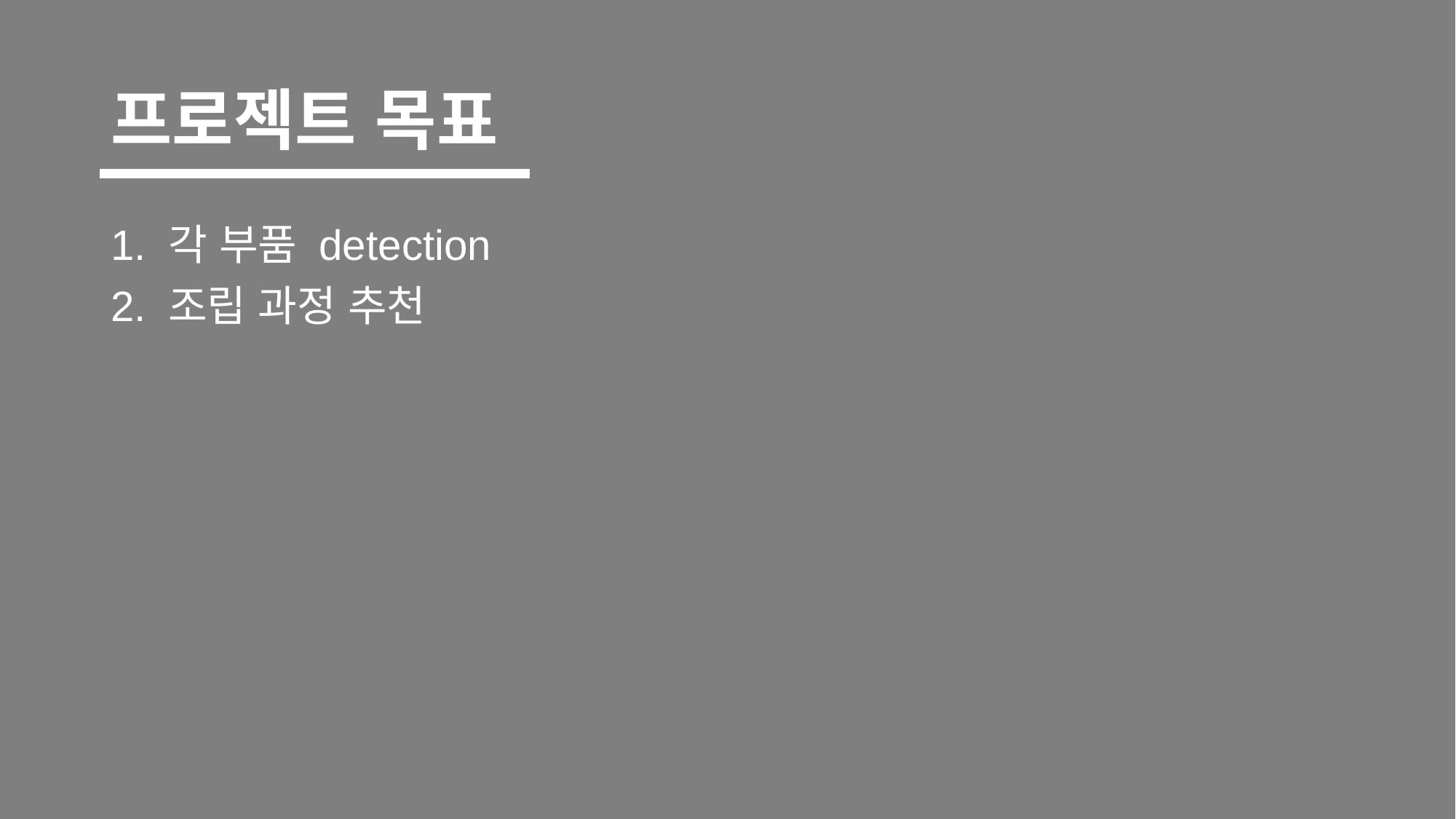

# 프로젝트 목표
1. 각 부품 detection
2. 조립 과정 추천